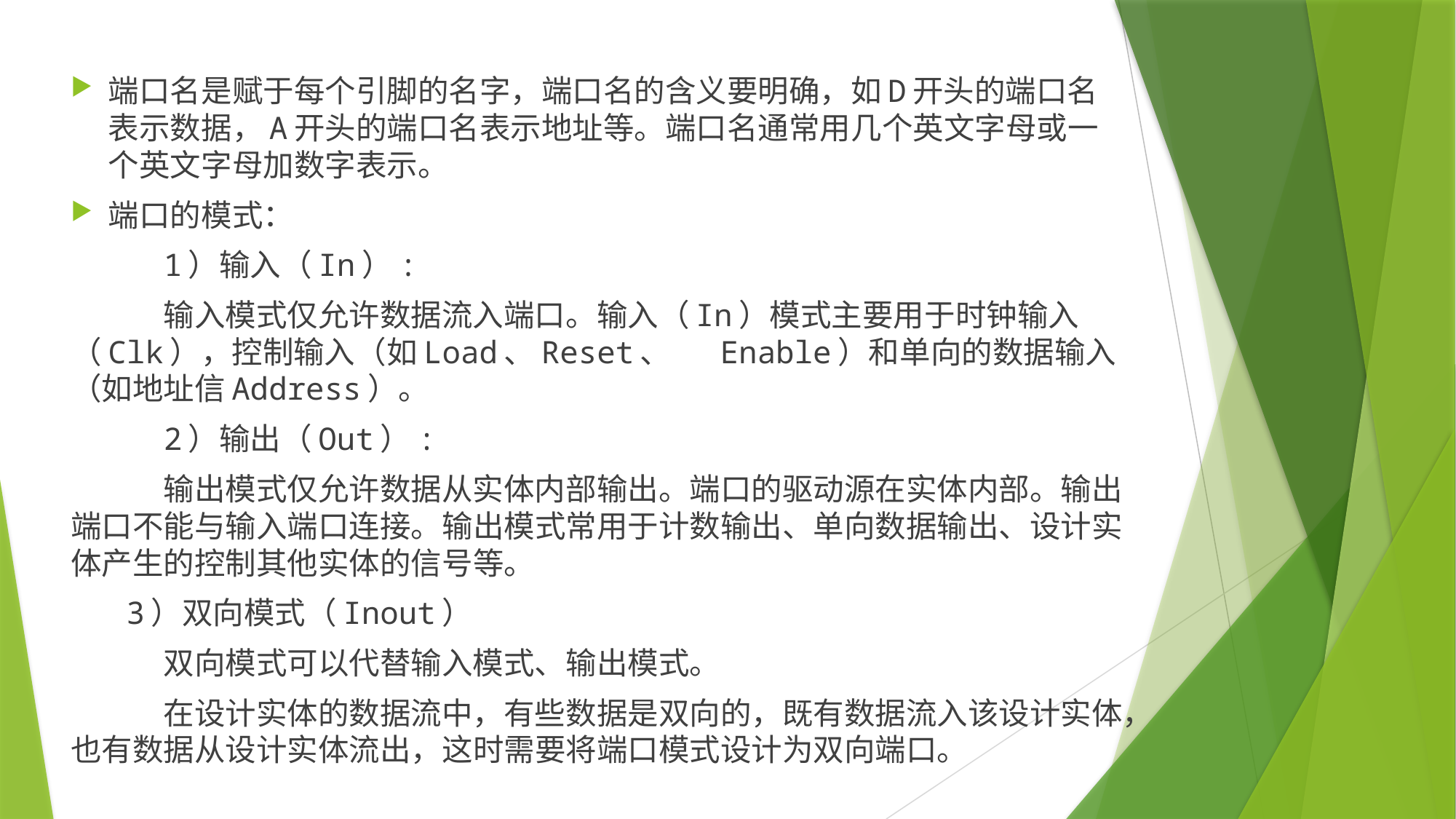

端口名是赋于每个引脚的名字，端口名的含义要明确，如D开头的端口名表示数据，A开头的端口名表示地址等。端口名通常用几个英文字母或一个英文字母加数字表示。
端口的模式：
	1）输入（In）:
	输入模式仅允许数据流入端口。输入（In）模式主要用于时钟输入（Clk），控制输入（如Load、Reset、	Enable）和单向的数据输入（如地址信Address）。
	2）输出（Out）:
	输出模式仅允许数据从实体内部输出。端口的驱动源在实体内部。输出端口不能与输入端口连接。输出模式常用于计数输出、单向数据输出、设计实体产生的控制其他实体的信号等。
   3）双向模式（Inout）
	双向模式可以代替输入模式、输出模式。
	在设计实体的数据流中，有些数据是双向的，既有数据流入该设计实体，也有数据从设计实体流出，这时需要将端口模式设计为双向端口。